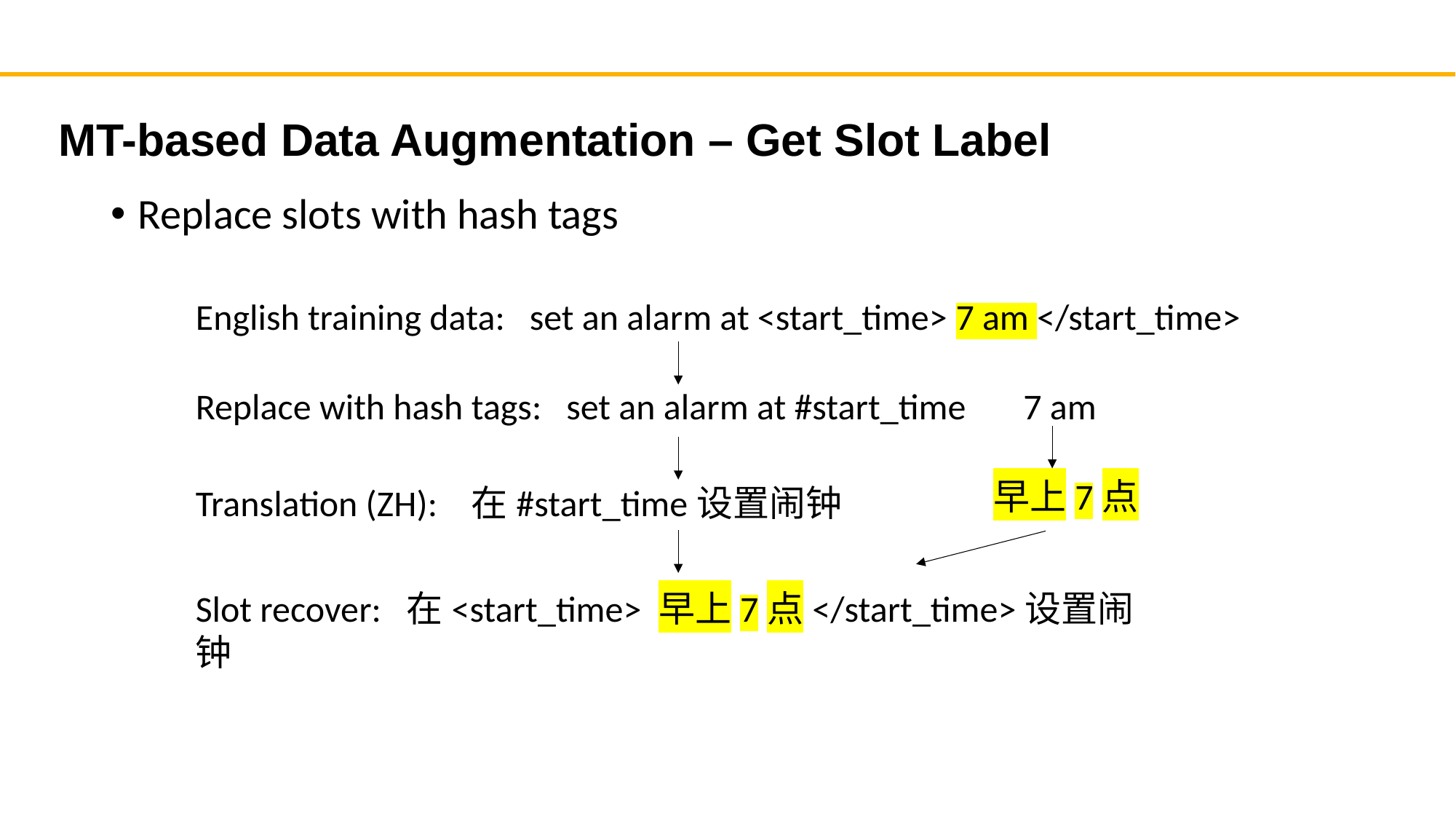

MT-based Data Augmentation – Get Slot Label
Replace slots with hash tags

English training data:   set an alarm at <start_time> 7 am </start_time>
Replace with hash tags:   set an alarm at #start_time       7 am
早上7点
Translation (ZH):   在#start_time设置闹钟
Slot recover:  在<start_time> 早上7点</start_time>设置闹钟